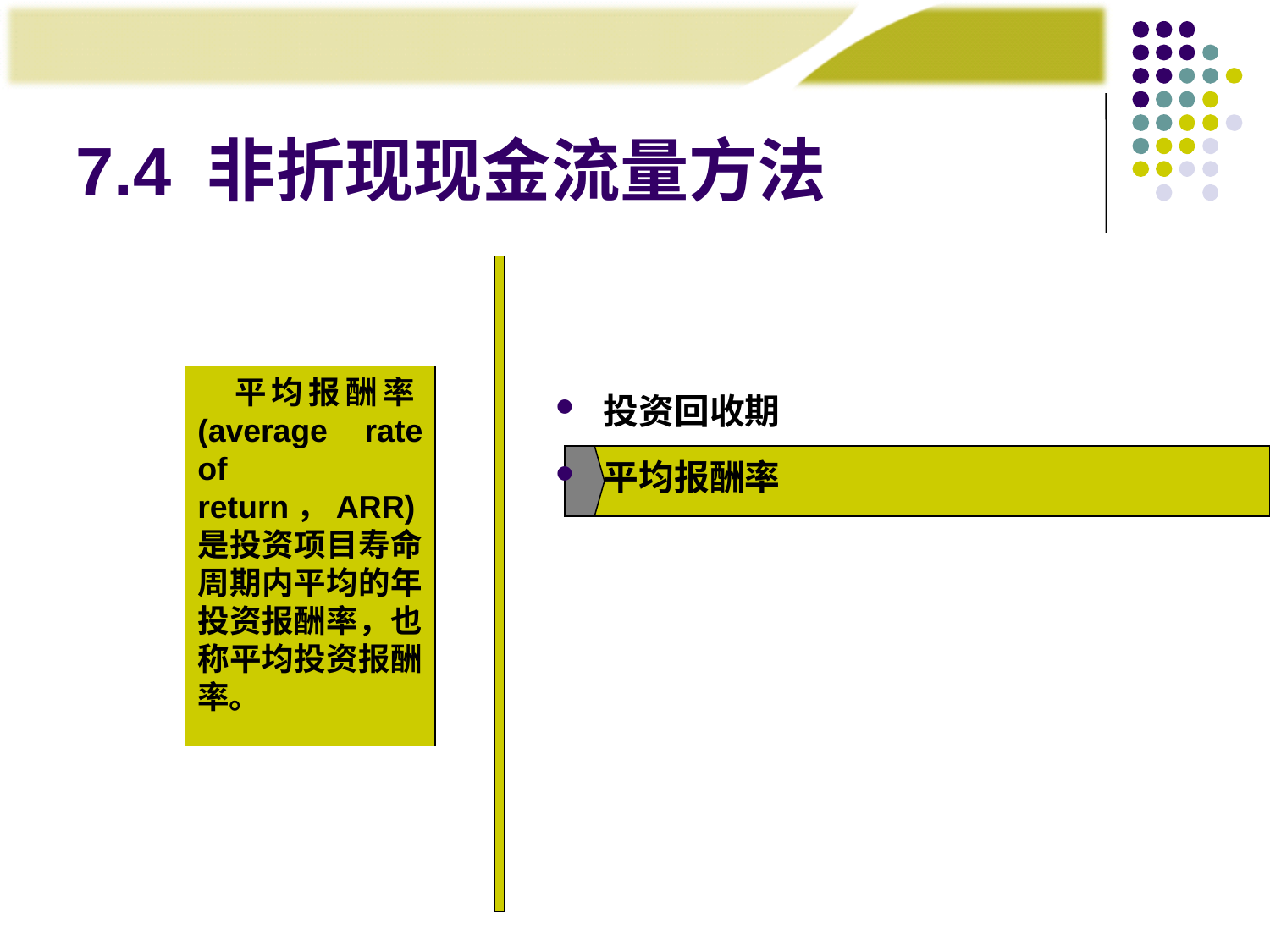

7.4 非折现现金流量方法

　平均报酬率(average rate of return，ARR)是投资项目寿命周期内平均的年投资报酬率，也称平均投资报酬率。
投资回收期
平均报酬率